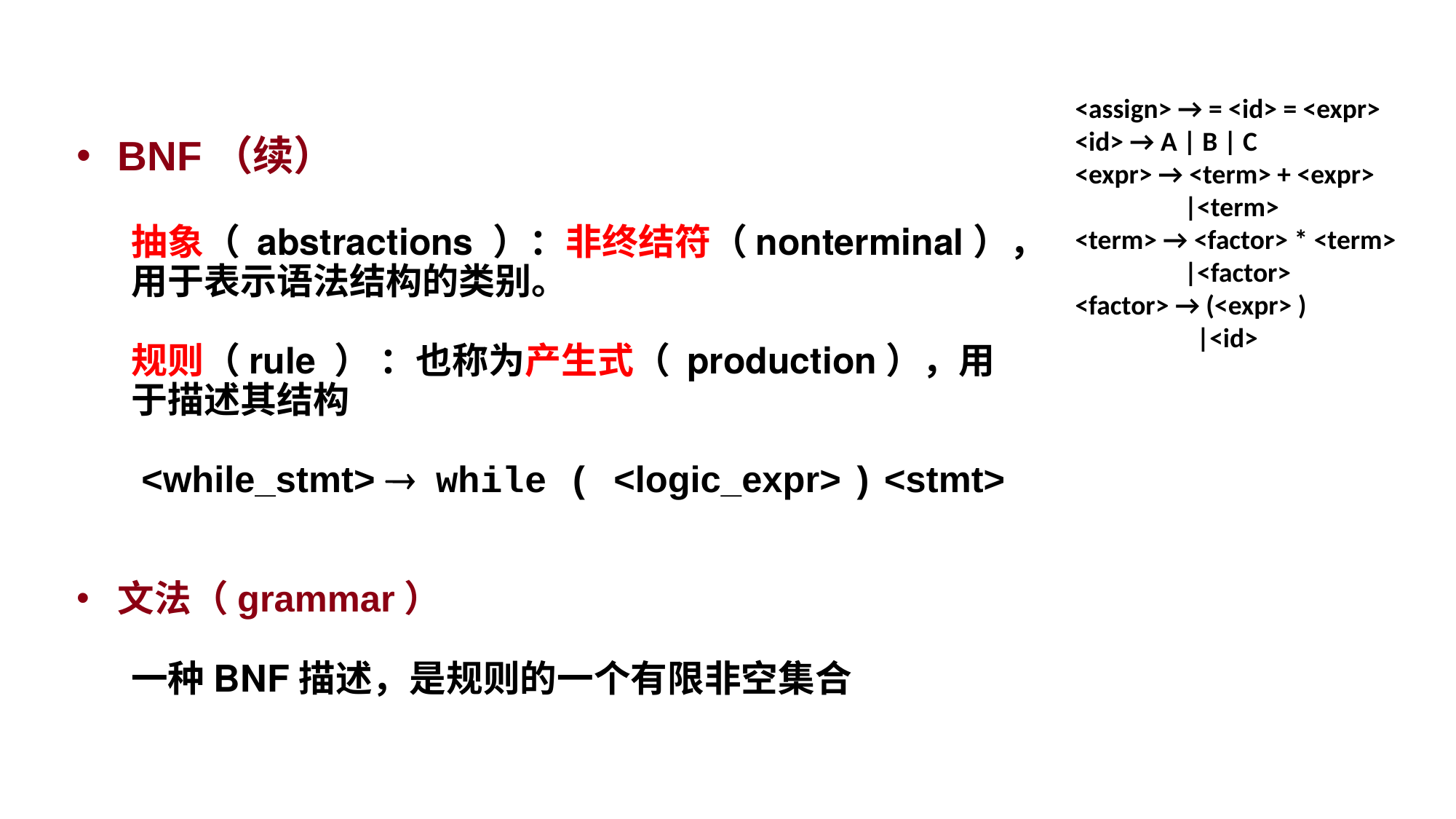

<assign> → = <id> = <expr>
<id> → A | B | C
<expr> → <term> + <expr>
	|<term>
<term> → <factor> * <term>
	|<factor>
<factor> → (<expr> )
	  |<id>
BNF（续）

抽象（ abstractions ）：非终结符（nonterminal），用于表示语法结构的类别。

规则（rule ） ：也称为产生式（ production），用于描述其结构

 <while_stmt> →  while ( <logic_expr> ) <stmt>

文法（grammar）

一种BNF描述，是规则的一个有限非空集合